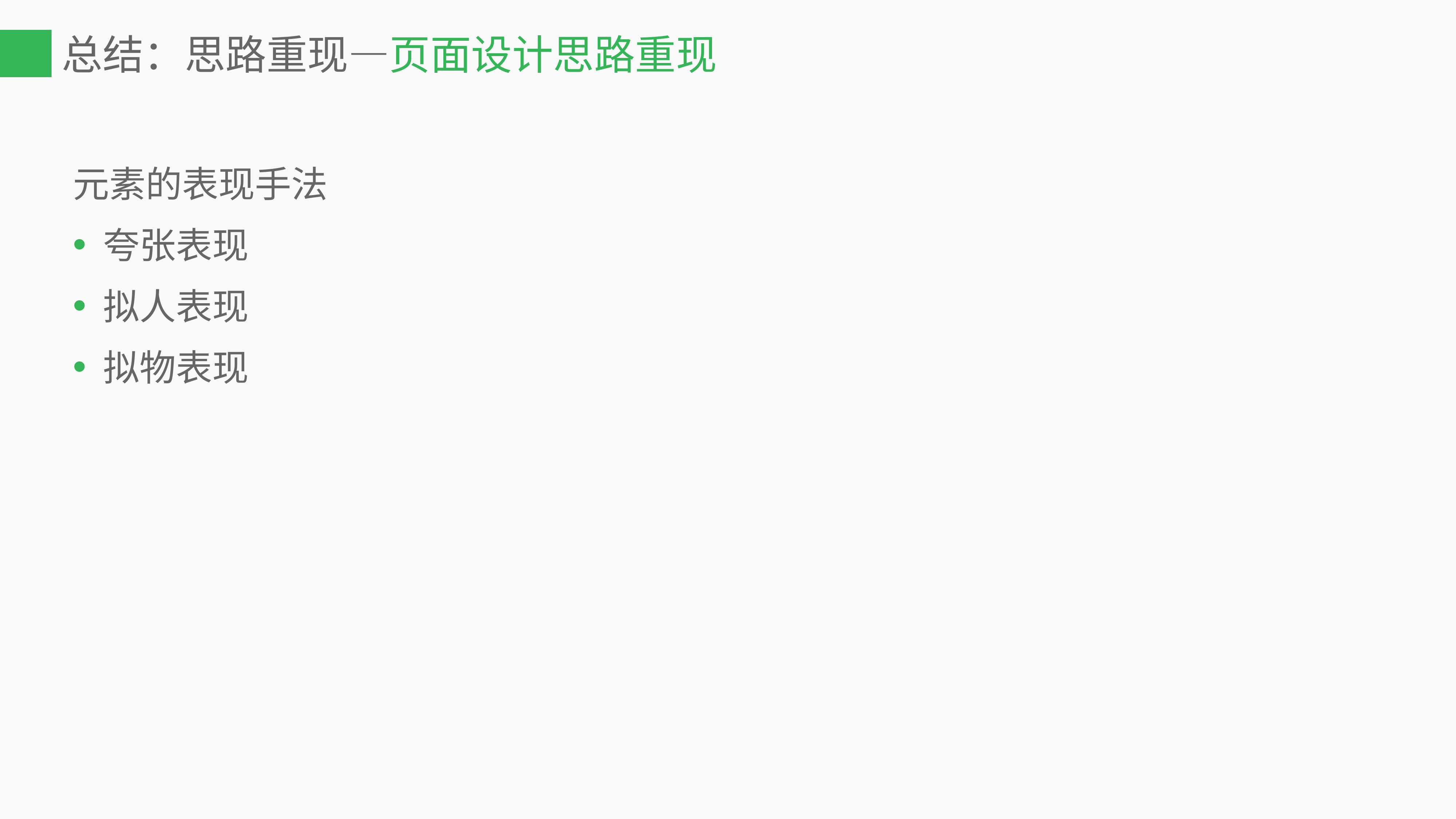

# 总结：思路重现—页面设计思路重现
元素的表现手法
夸张表现
拟人表现
拟物表现